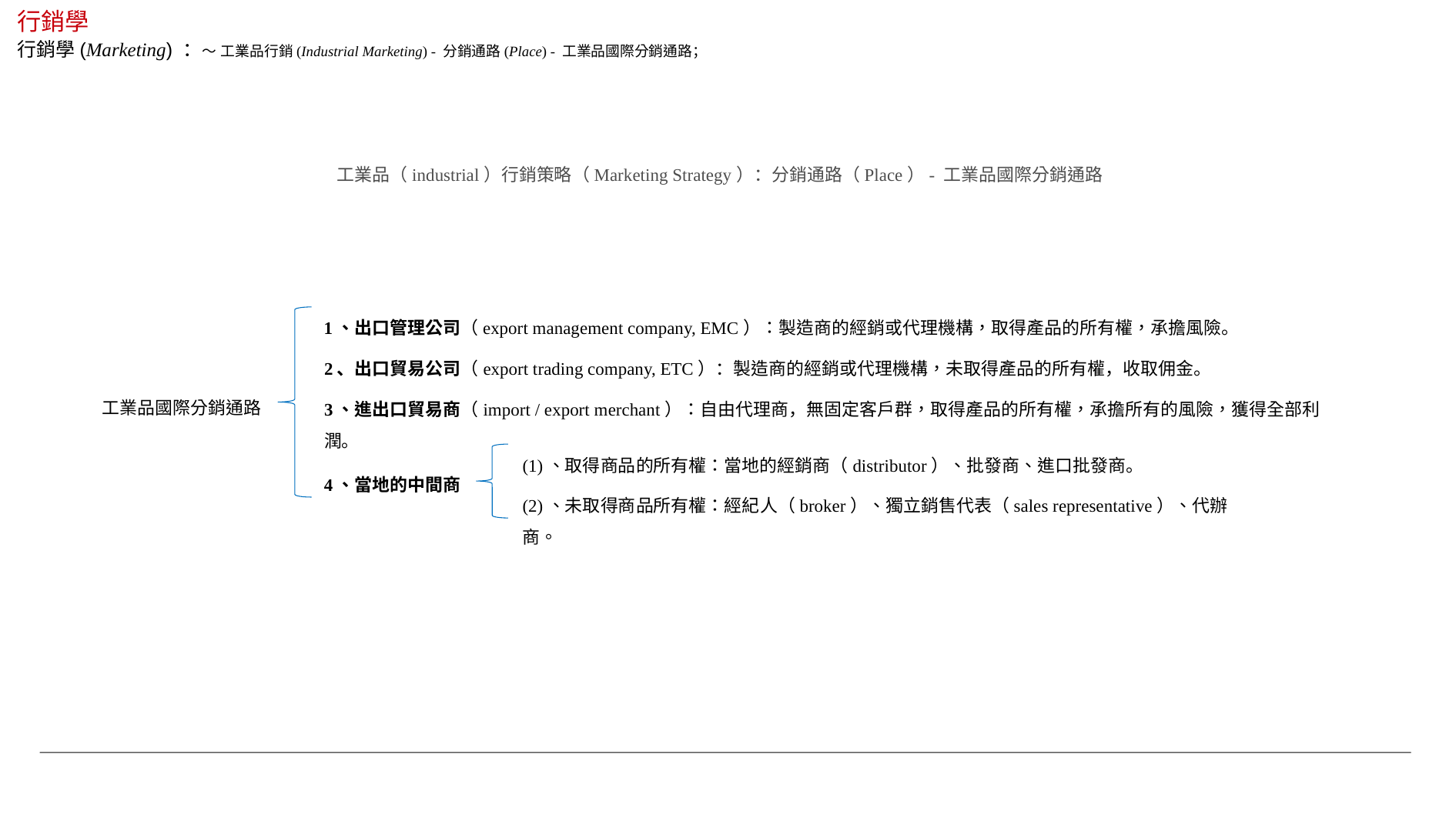

行銷學
行銷學(Marketing) ：～ 工業品行銷(Industrial Marketing) - 分銷通路(Place) - 工業品國際分銷通路；
工業品（industrial）行銷策略（Marketing Strategy）：分銷通路（Place）- 工業品國際分銷通路
1、出口管理公司（export management company, EMC）：製造商的經銷或代理機構，取得產品的所有權，承擔風險。

2、出口貿易公司（export trading company, ETC）：製造商的經銷或代理機構，未取得產品的所有權，收取佣金。
工業品國際分銷通路
3、進出口貿易商（import / export merchant）：自由代理商，無固定客戶群，取得產品的所有權，承擔所有的風險，獲得全部利潤。
(1)、取得商品的所有權：當地的經銷商（distributor）、批發商、進口批發商。

4、當地的中間商
(2)、未取得商品所有權：經紀人（broker）、獨立銷售代表（sales representative）、代辦商。